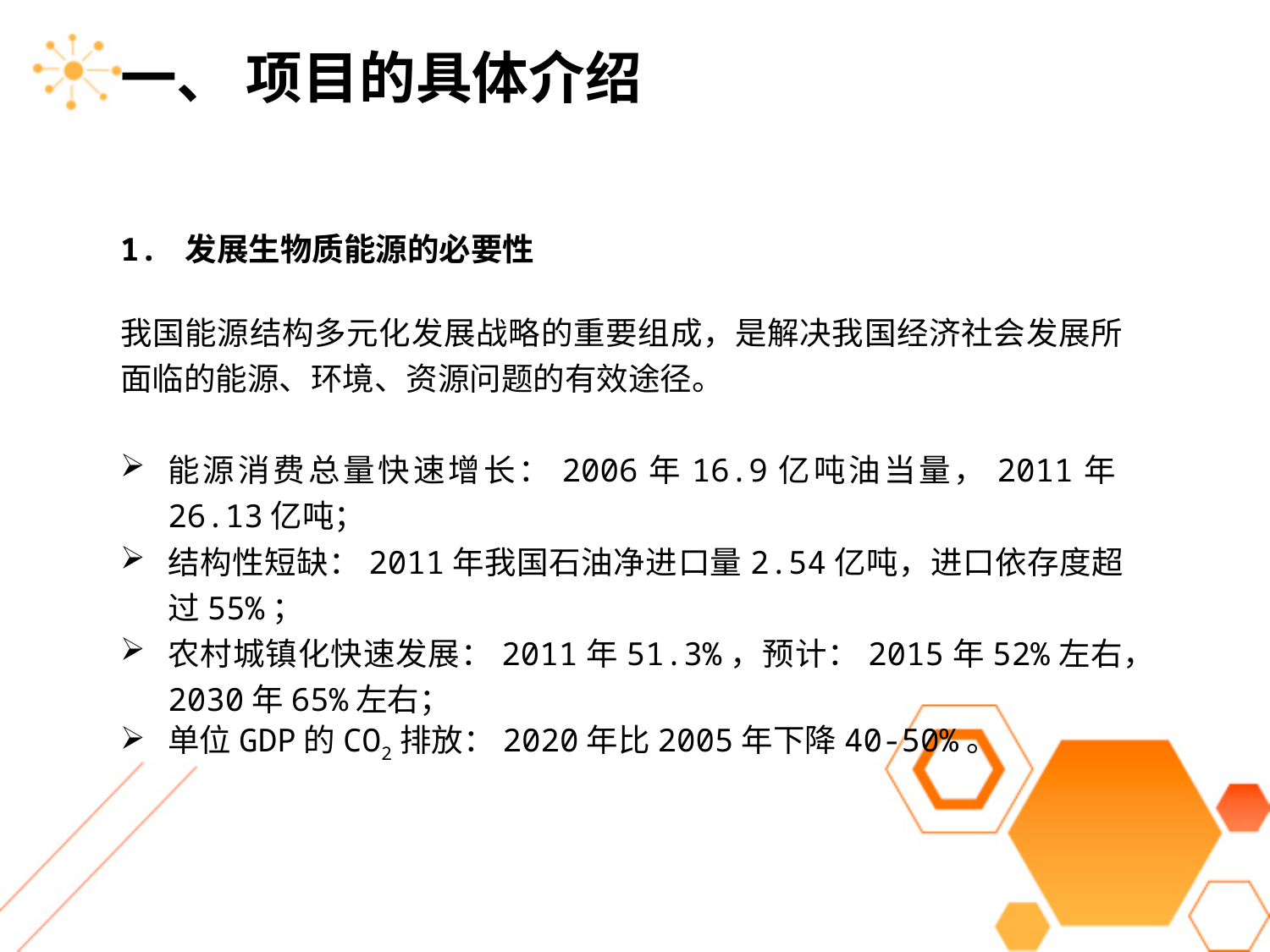

# 一、 项目的具体介绍
1. 发展生物质能源的必要性

我国能源结构多元化发展战略的重要组成，是解决我国经济社会发展所面临的能源、环境、资源问题的有效途径。

能源消费总量快速增长：2006年16.9亿吨油当量，2011年26.13亿吨；
结构性短缺：2011年我国石油净进口量2.54亿吨，进口依存度超过55%；
农村城镇化快速发展：2011年51.3%，预计：2015年52%左右，2030年65%左右；
单位GDP的CO2排放：2020年比2005年下降40-50%。